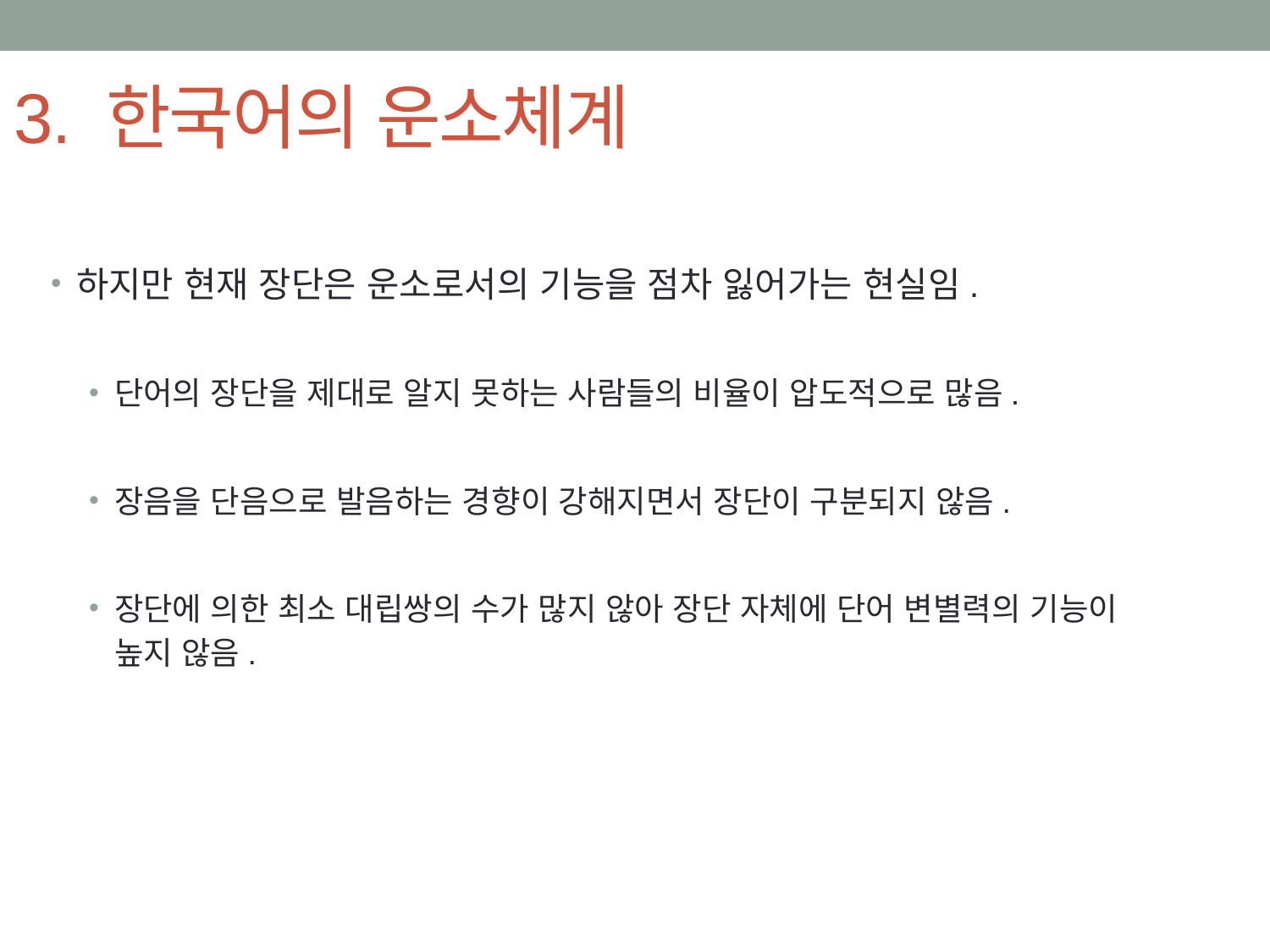

# 3. 한국어의 운소체계

하지만 현재 장단은 운소로서의 기능을 점차 잃어가는 현실임.

단어의 장단을 제대로 알지 못하는 사람들의 비율이 압도적으로 많음.

장음을 단음으로 발음하는 경향이 강해지면서 장단이 구분되지 않음.

장단에 의한 최소 대립쌍의 수가 많지 않아 장단 자체에 단어 변별력의 기능이
  높지 않음.